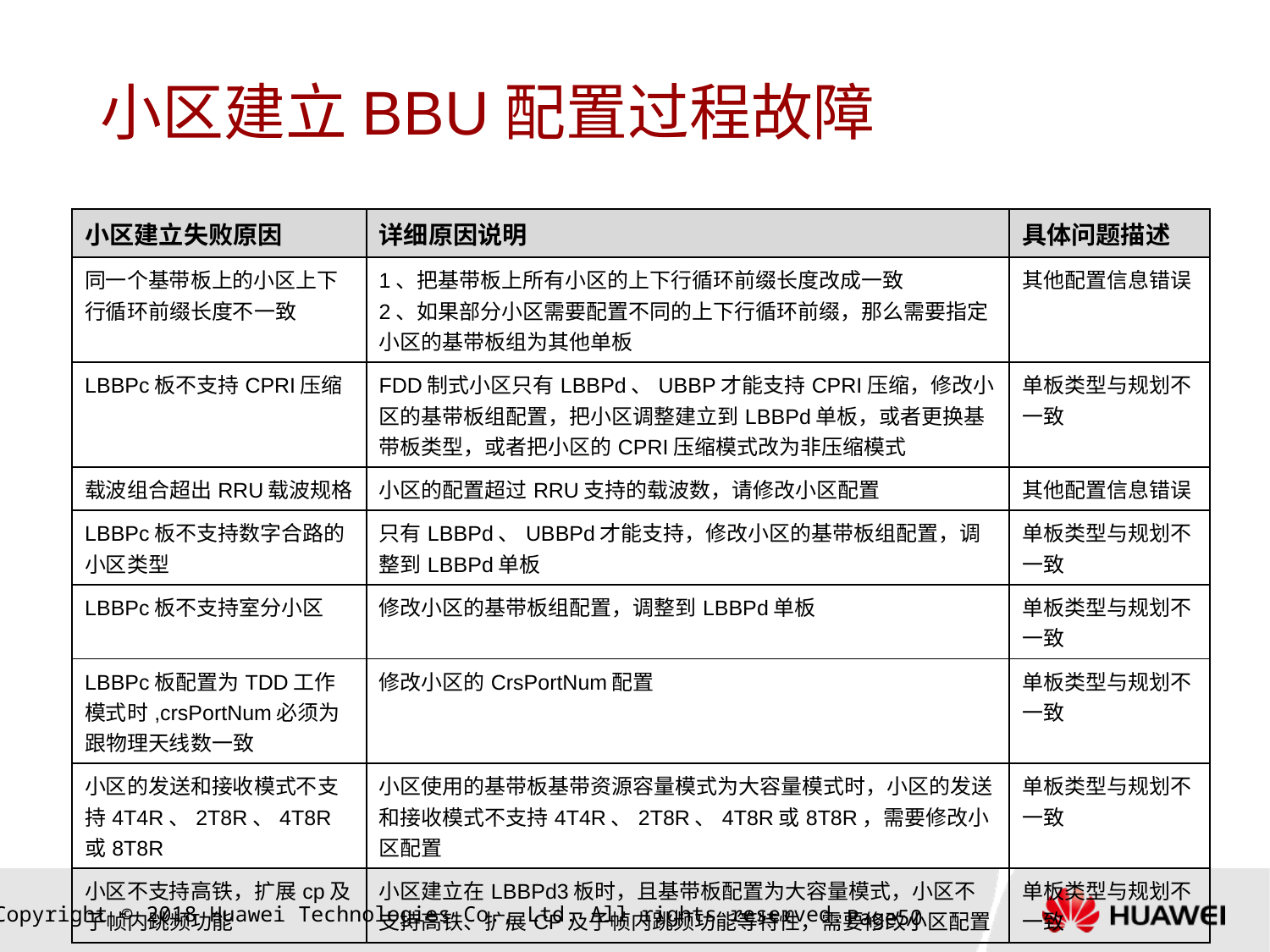

# 小区建立BBU配置过程故障
| 小区建立失败原因 | 详细原因说明 | 具体问题描述 |
| --- | --- | --- |
| 同一个基带板上的小区上下行循环前缀长度不一致 | 1、把基带板上所有小区的上下行循环前缀长度改成一致 2、如果部分小区需要配置不同的上下行循环前缀，那么需要指定小区的基带板组为其他单板 | 其他配置信息错误 |
| LBBPc板不支持CPRI压缩 | FDD制式小区只有LBBPd、UBBP才能支持CPRI压缩，修改小区的基带板组配置，把小区调整建立到LBBPd单板，或者更换基带板类型，或者把小区的CPRI压缩模式改为非压缩模式 | 单板类型与规划不一致 |
| 载波组合超出RRU载波规格 | 小区的配置超过RRU支持的载波数，请修改小区配置 | 其他配置信息错误 |
| LBBPc板不支持数字合路的小区类型 | 只有LBBPd、UBBPd才能支持，修改小区的基带板组配置，调整到LBBPd单板 | 单板类型与规划不一致 |
| LBBPc板不支持室分小区 | 修改小区的基带板组配置，调整到LBBPd单板 | 单板类型与规划不一致 |
| LBBPc板配置为TDD工作模式时,crsPortNum必须为跟物理天线数一致 | 修改小区的CrsPortNum配置 | 单板类型与规划不一致 |
| 小区的发送和接收模式不支持4T4R、2T8R、4T8R或8T8R | 小区使用的基带板基带资源容量模式为大容量模式时，小区的发送和接收模式不支持4T4R、2T8R、4T8R或8T8R，需要修改小区配置 | 单板类型与规划不一致 |
| 小区不支持高铁，扩展cp及子帧内跳频功能 | 小区建立在LBBPd3板时，且基带板配置为大容量模式，小区不支持高铁、扩展CP及子帧内跳频功能等特性，需要修改小区配置 | 单板类型与规划不一致 |
Page50